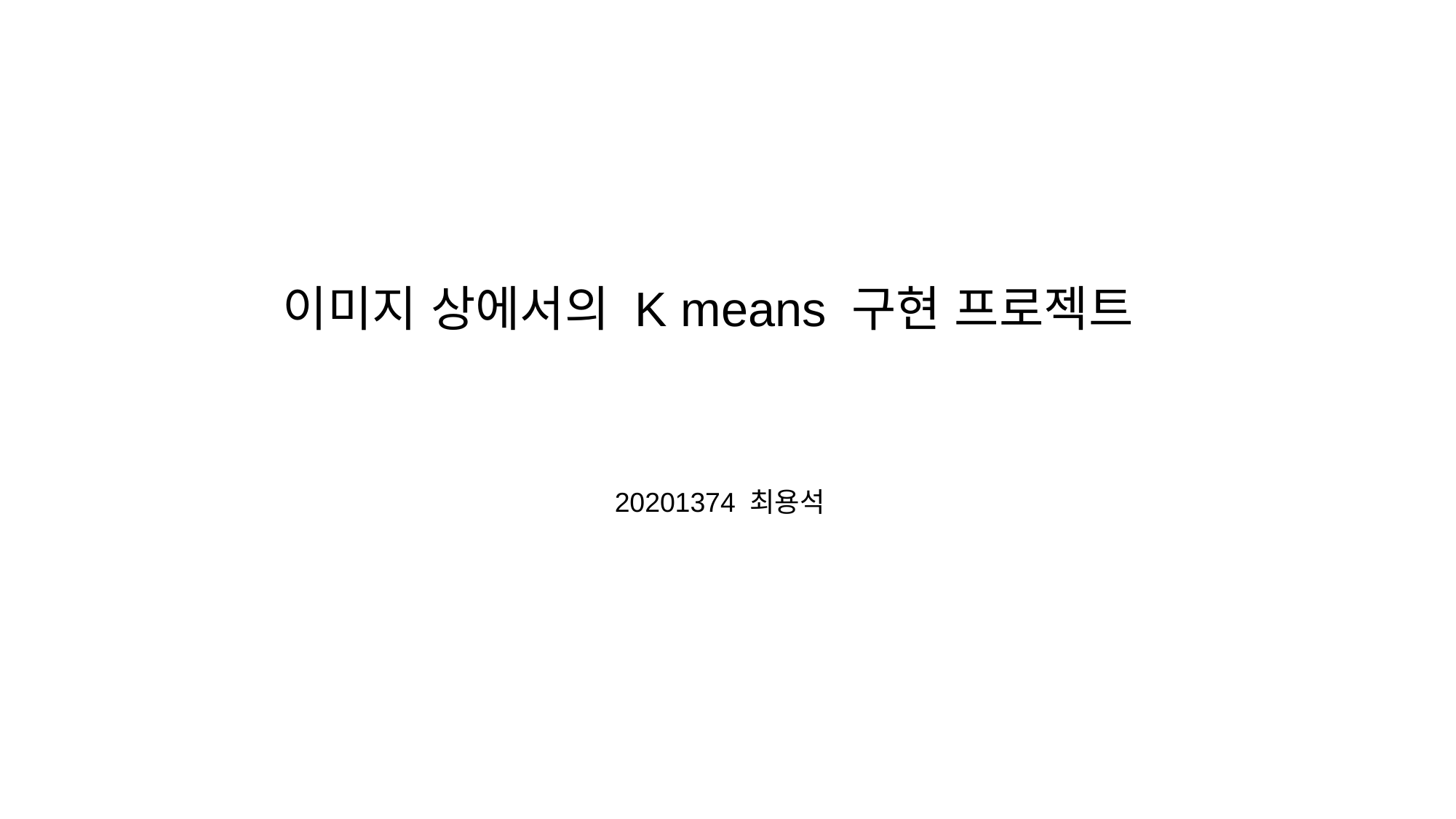

이미지 상에서의 K means 구현 프로젝트
20201374 최용석